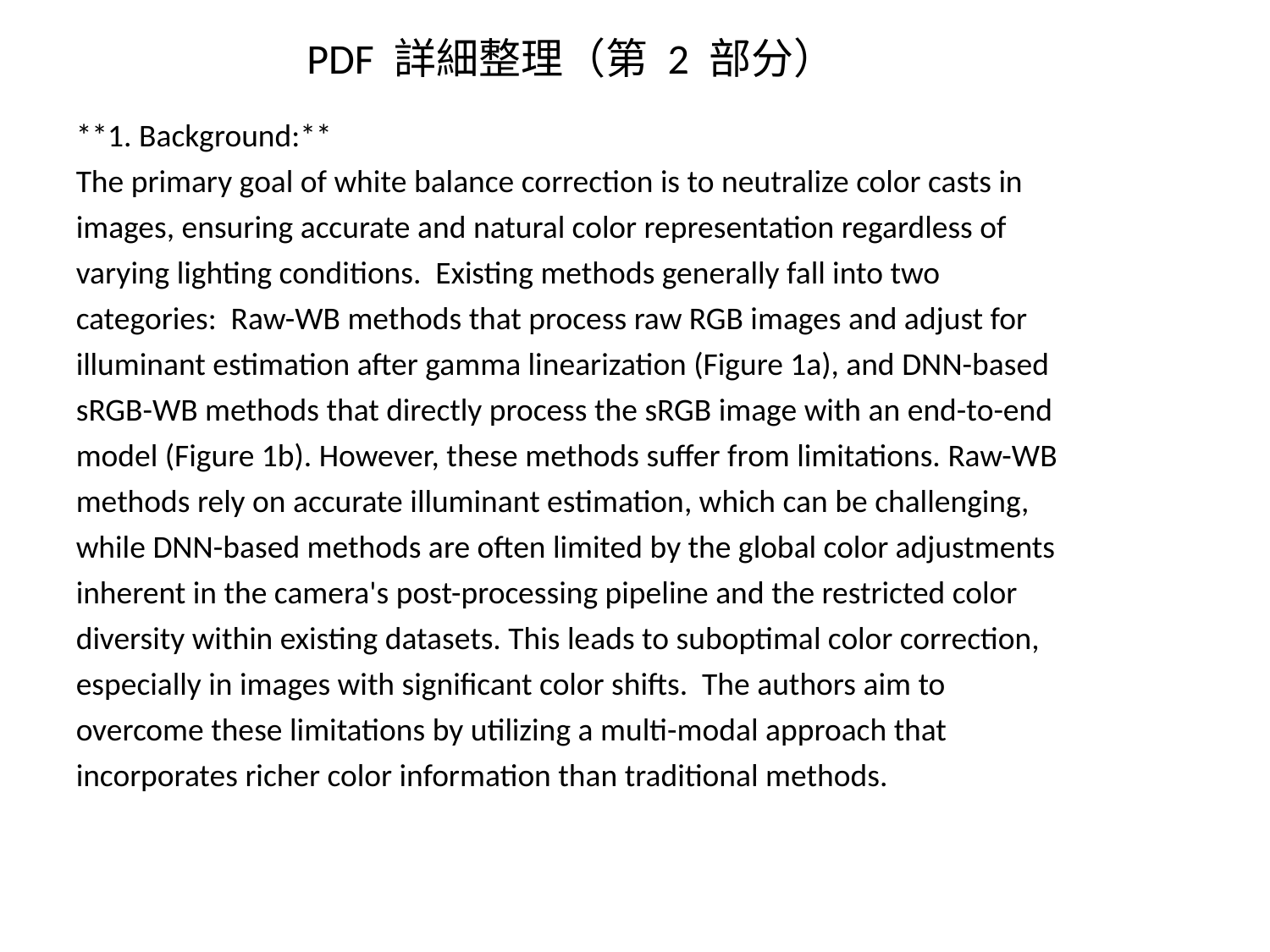

PDF 詳細整理（第 2 部分）

**1. Background:**
The primary goal of white balance correction is to neutralize color casts in images, ensuring accurate and natural color representation regardless of varying lighting conditions.  Existing methods generally fall into two categories:  Raw-WB methods that process raw RGB images and adjust for illuminant estimation after gamma linearization (Figure 1a), and DNN-based sRGB-WB methods that directly process the sRGB image with an end-to-end model (Figure 1b). However, these methods suffer from limitations. Raw-WB methods rely on accurate illuminant estimation, which can be challenging, while DNN-based methods are often limited by the global color adjustments inherent in the camera's post-processing pipeline and the restricted color diversity within existing datasets. This leads to suboptimal color correction, especially in images with significant color shifts.  The authors aim to overcome these limitations by utilizing a multi-modal approach that incorporates richer color information than traditional methods.